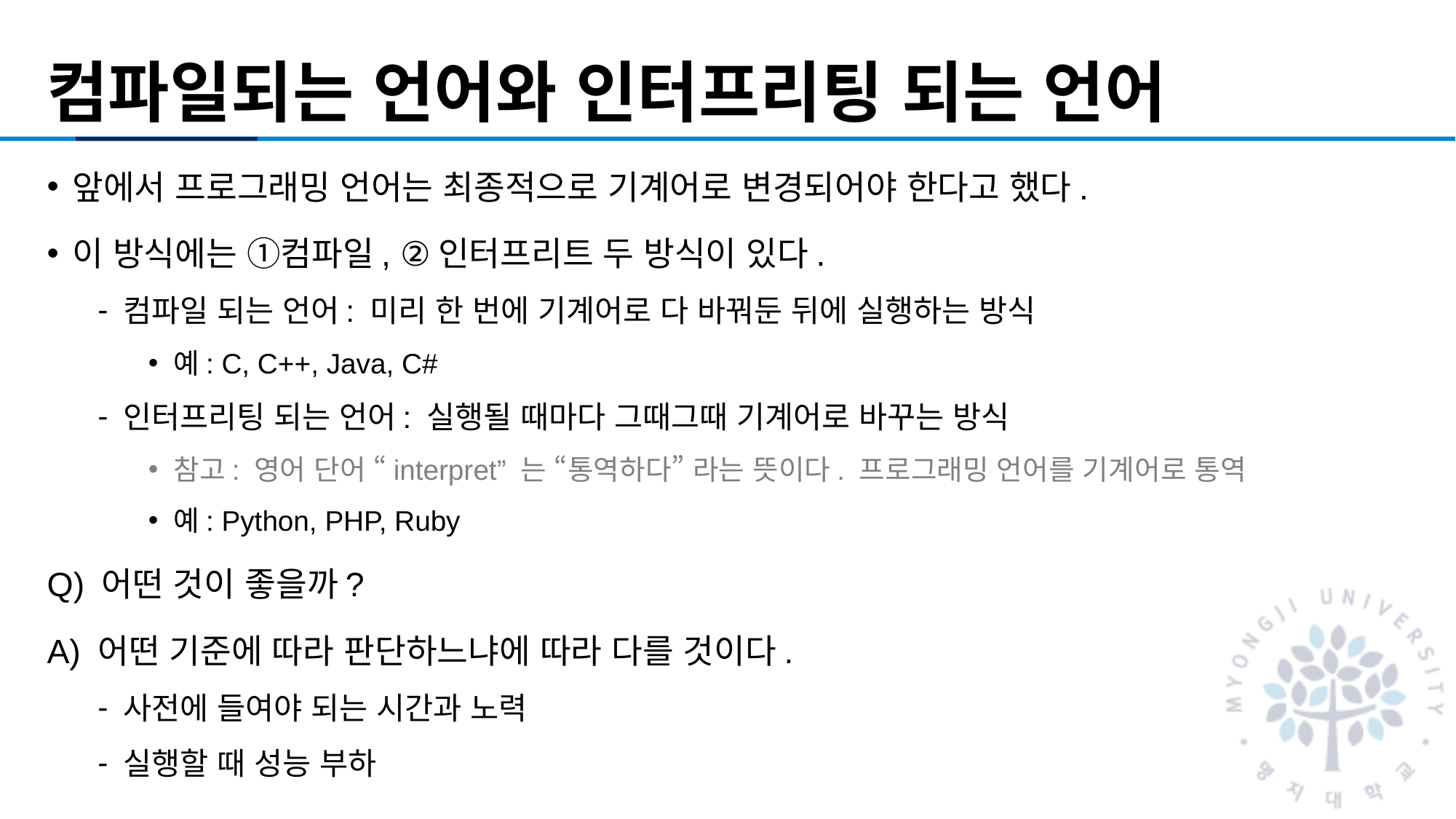

# 컴파일되는 언어와 인터프리팅 되는 언어
앞에서 프로그래밍 언어는 최종적으로 기계어로 변경되어야 한다고 했다.
이 방식에는 ①컴파일, ②인터프리트 두 방식이 있다.
컴파일 되는 언어: 미리 한 번에 기계어로 다 바꿔둔 뒤에 실행하는 방식
예: C, C++, Java, C#
인터프리팅 되는 언어: 실행될 때마다 그때그때 기계어로 바꾸는 방식
참고: 영어 단어 “interpret” 는 “통역하다” 라는 뜻이다. 프로그래밍 언어를 기계어로 통역
예: Python, PHP, Ruby
Q) 어떤 것이 좋을까?
A) 어떤 기준에 따라 판단하느냐에 따라 다를 것이다.
사전에 들여야 되는 시간과 노력
실행할 때 성능 부하